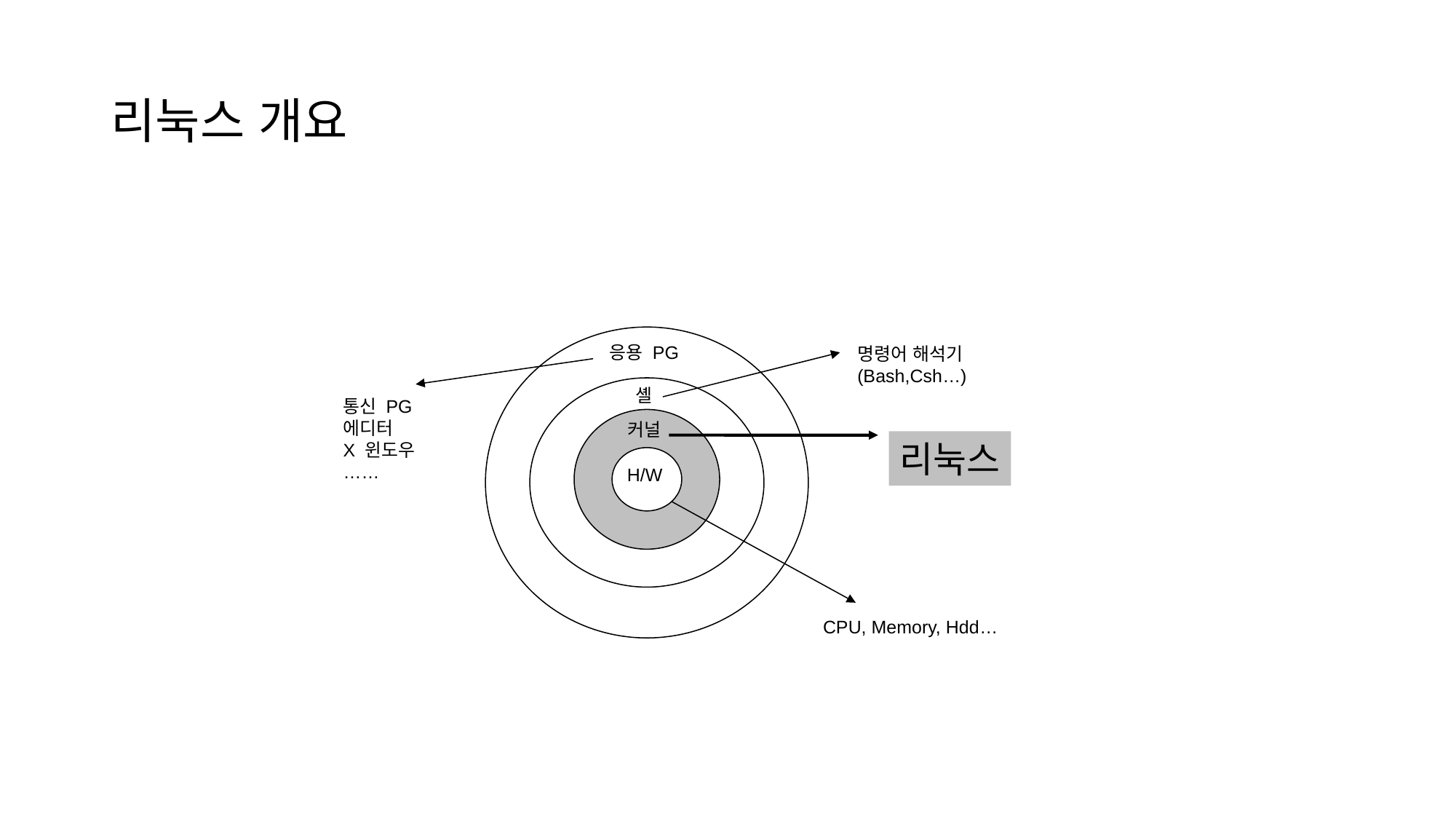

# 리눅스 개요

응용 PG
명령어 해석기
(Bash,Csh…)

셸
통신 PG
에디터
X 윈도우
……

커널
리눅스

H/W

CPU, Memory, Hdd…